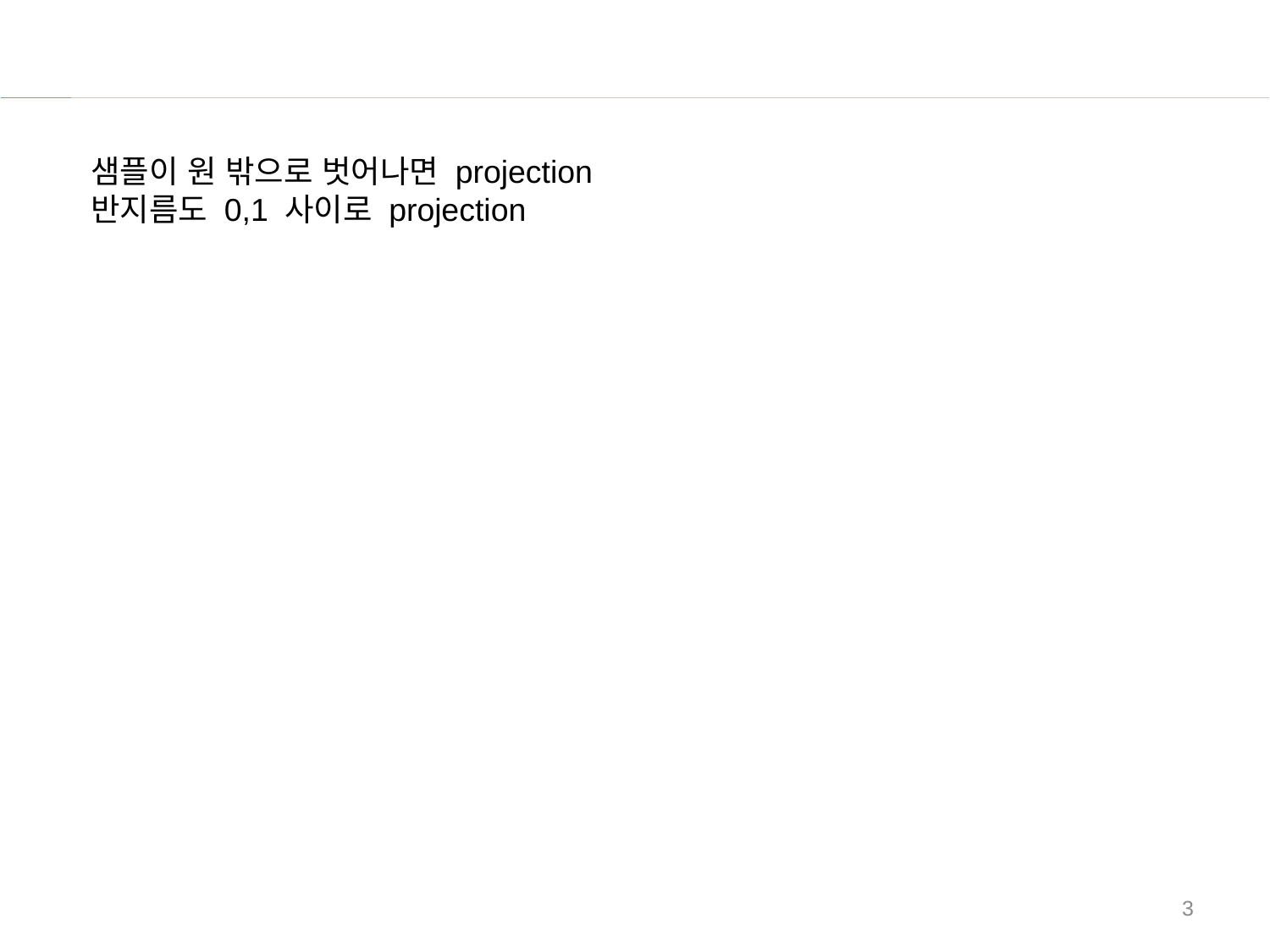

#

샘플이 원 밖으로 벗어나면 projection
반지름도 0,1 사이로 projection
3